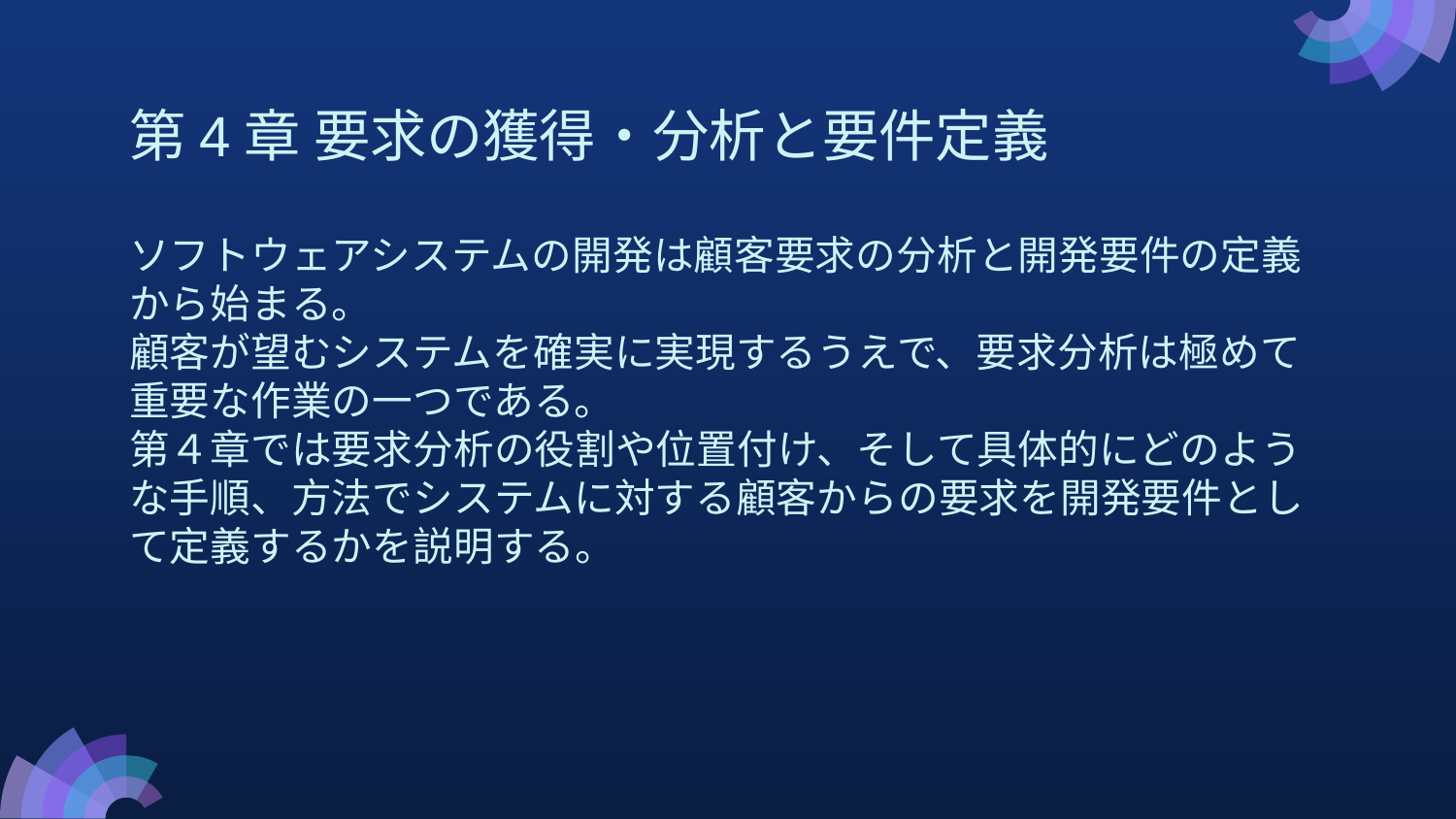

# 第4章 要求の獲得・分析と要件定義
ソフトウェアシステムの開発は顧客要求の分析と開発要件の定義から始まる。
顧客が望むシステムを確実に実現するうえで、要求分析は極めて重要な作業の一つである。
第４章では要求分析の役割や位置付け、そして具体的にどのような手順、方法でシステムに対する顧客からの要求を開発要件として定義するかを説明する。